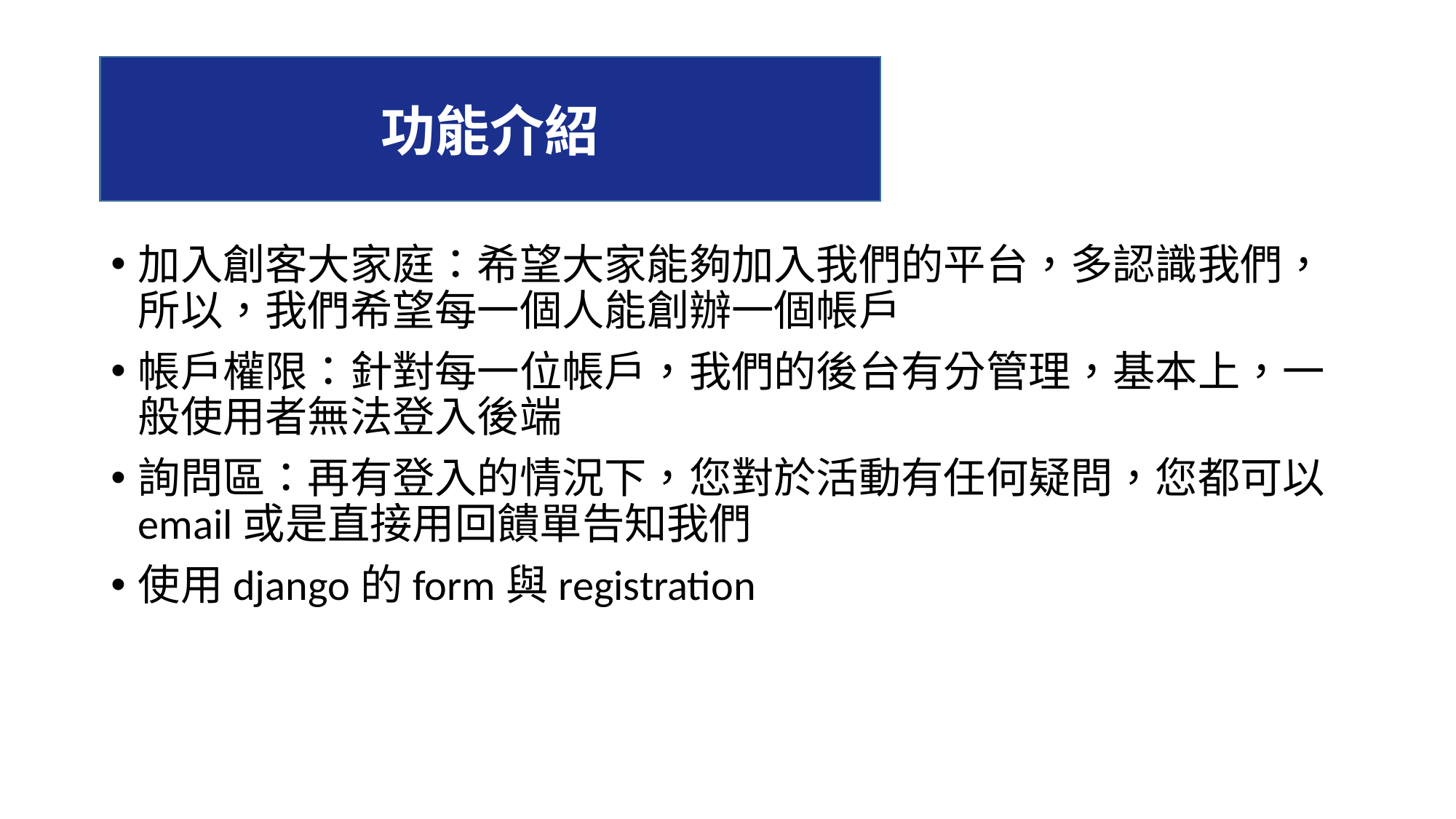

功能介紹
加入創客大家庭：希望大家能夠加入我們的平台，多認識我們，所以，我們希望每一個人能創辦一個帳戶
帳戶權限：針對每一位帳戶，我們的後台有分管理，基本上，一般使用者無法登入後端
詢問區：再有登入的情況下，您對於活動有任何疑問，您都可以email或是直接用回饋單告知我們
使用django的form與registration